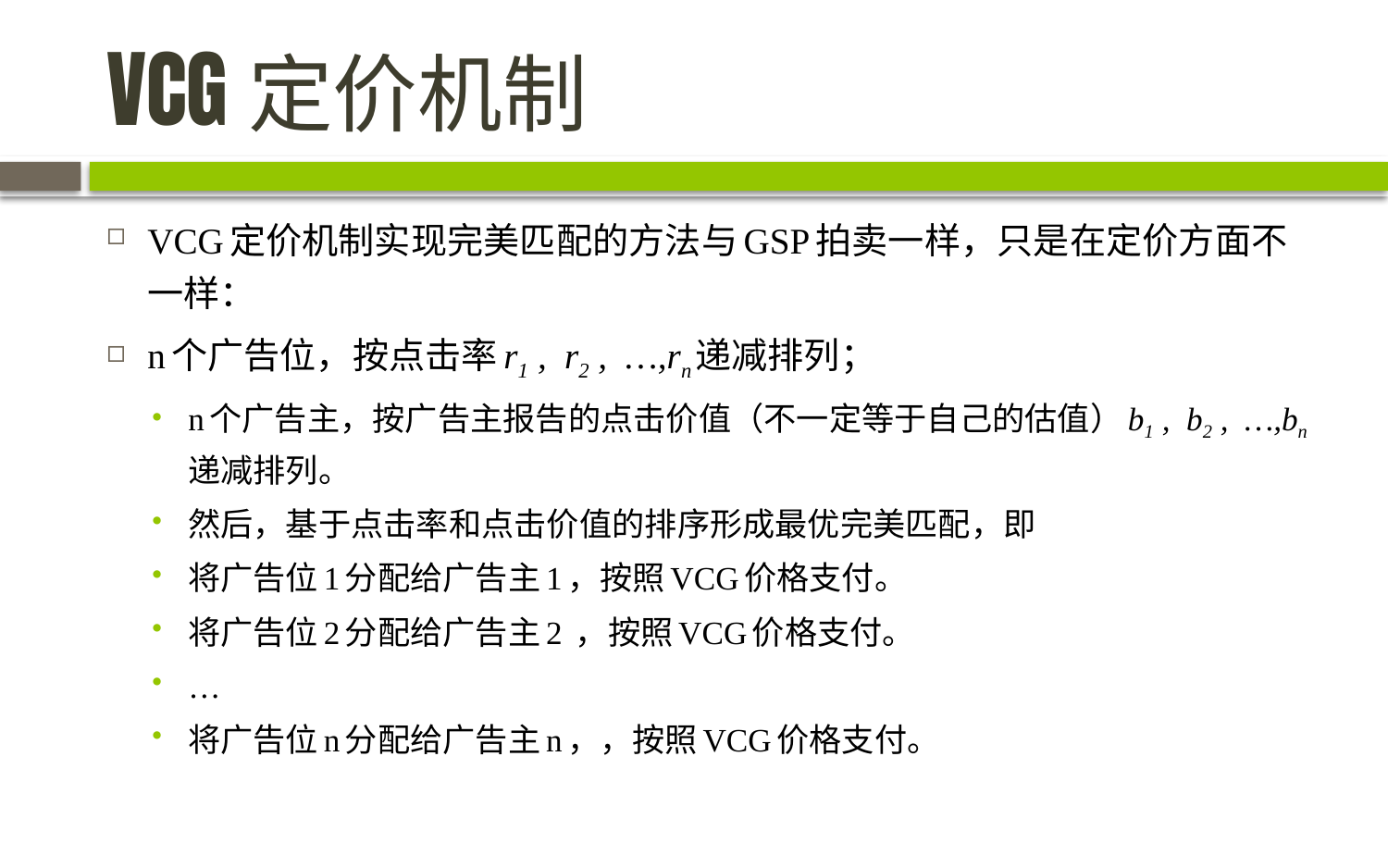

# VCG定价机制
VCG定价机制实现完美匹配的方法与GSP拍卖一样，只是在定价方面不一样：
n个广告位，按点击率r1 ,  r2 ,  …,rn递减排列；
n个广告主，按广告主报告的点击价值（不一定等于自己的估值）b1 ,  b2 ,  …,bn 递减排列。
然后，基于点击率和点击价值的排序形成最优完美匹配，即
将广告位1分配给广告主1，按照VCG价格支付。
将广告位2分配给广告主2 ，按照VCG价格支付。
…
将广告位n分配给广告主n，，按照VCG价格支付。